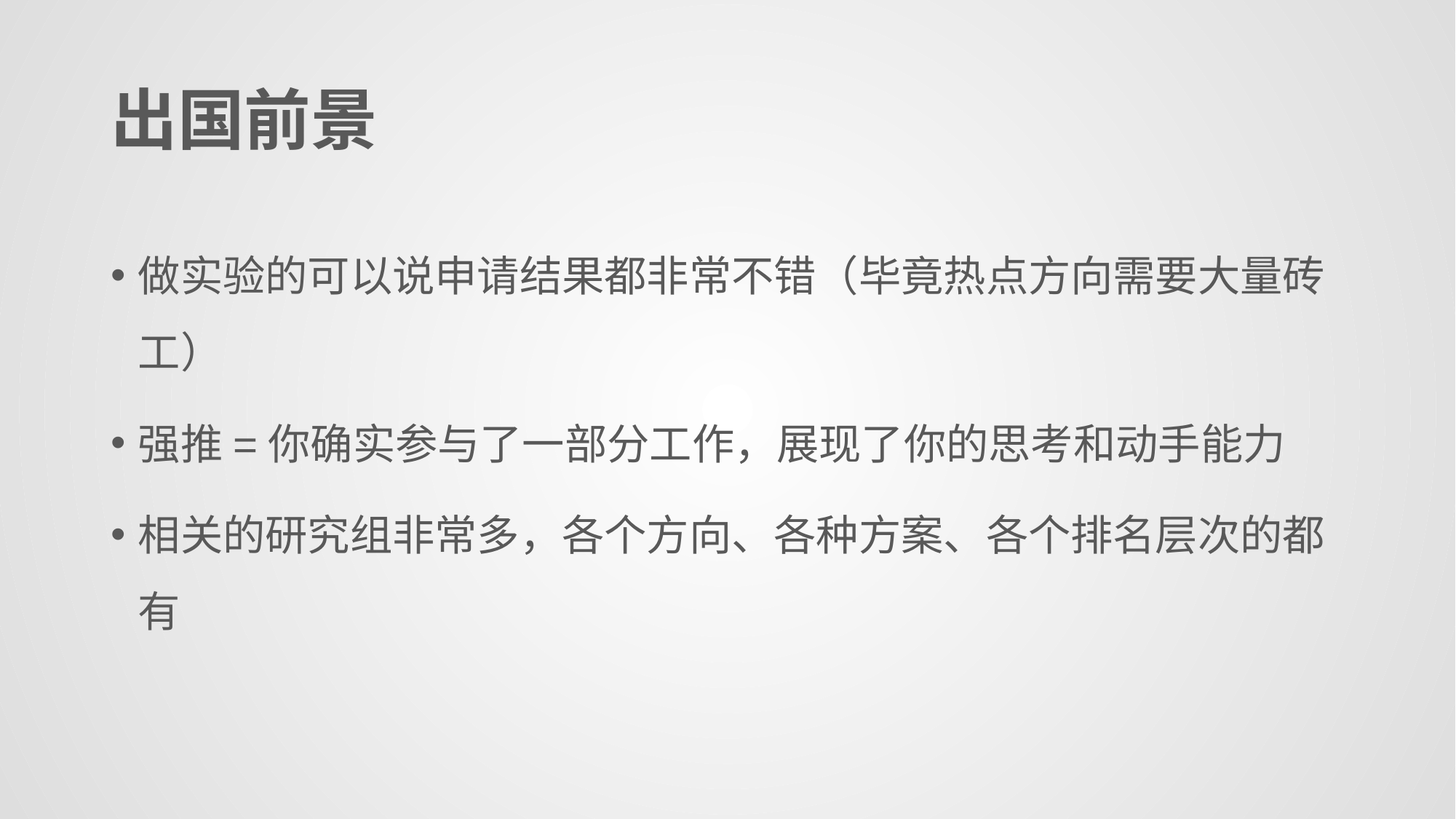

# 出国前景
做实验的可以说申请结果都非常不错（毕竟热点方向需要大量砖工）
强推=你确实参与了一部分工作，展现了你的思考和动手能力
相关的研究组非常多，各个方向、各种方案、各个排名层次的都有